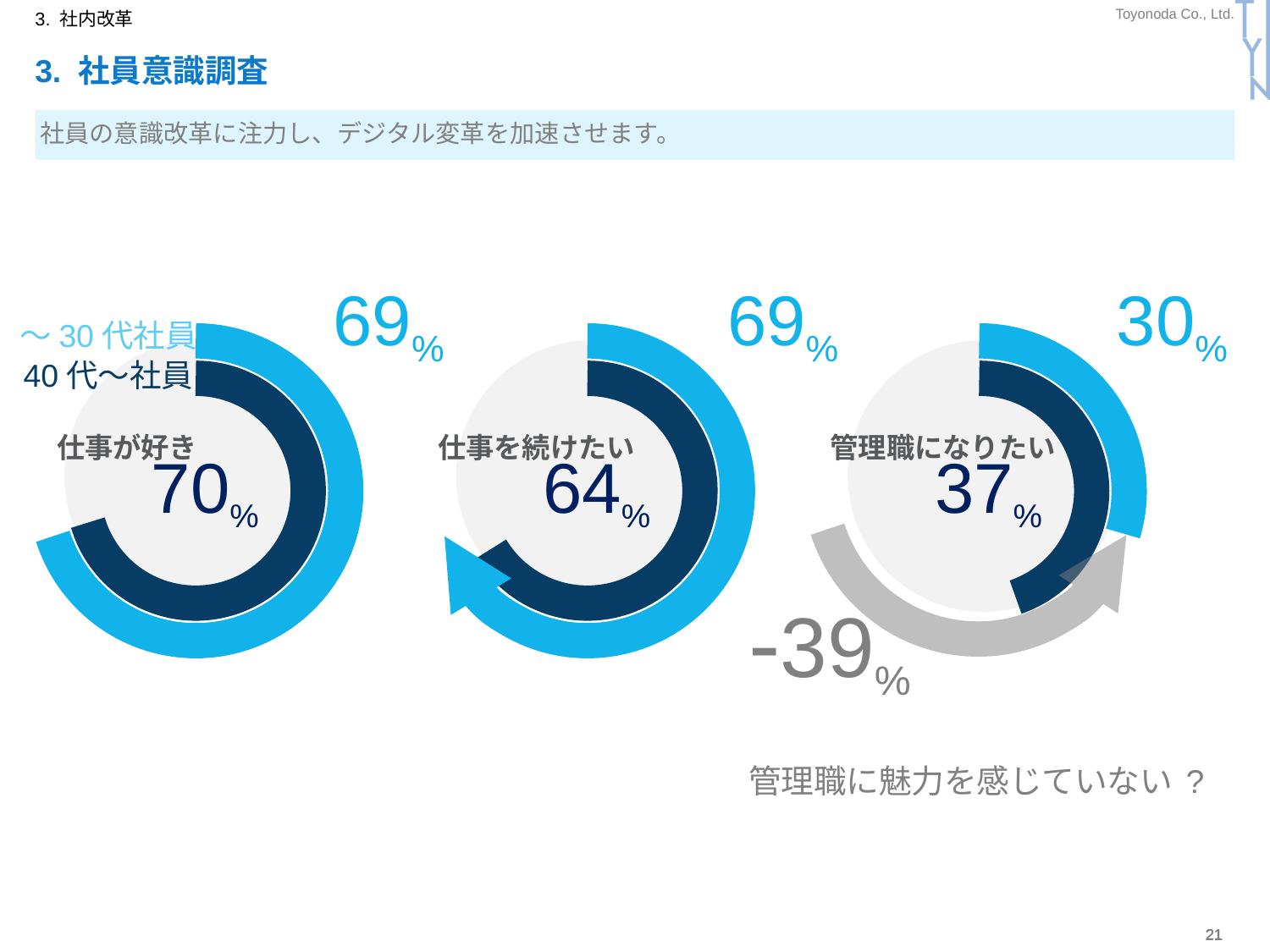

P348
3. 社内改革
3. 社員意識調査
社員の意識改革に注力し、デジタル変革を加速させます。
～30代社員

69%
69%
30%

仕事が好き
仕事を続けたい
管理職になりたい

40代～社員

70%
64%
37%
-39%
管理職に魅力を感じていない?